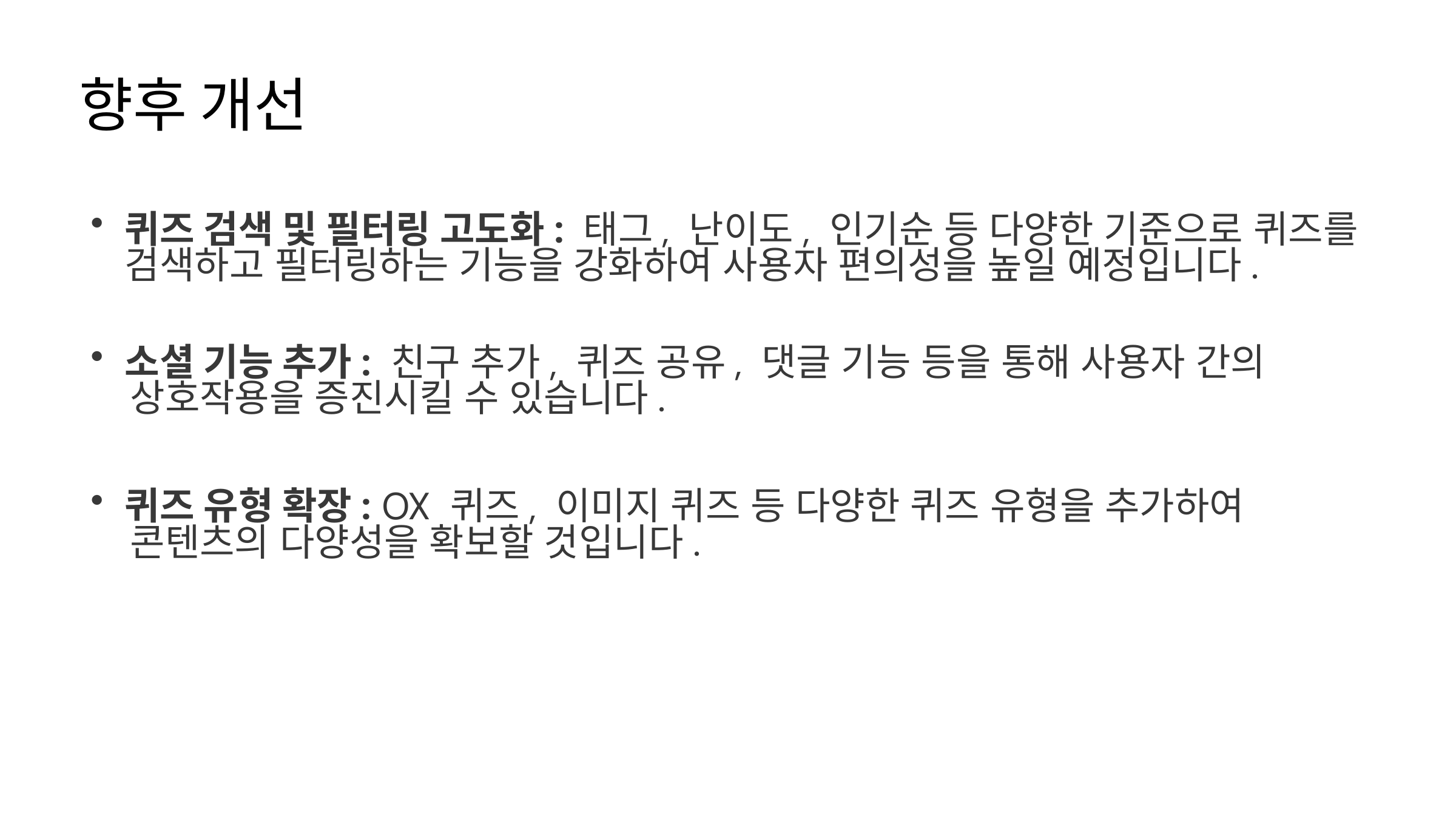

향후 개선
퀴즈 검색 및 필터링 고도화: 태그, 난이도, 인기순 등 다양한 기준으로 퀴즈를 검색하고 필터링하는 기능을 강화하여 사용자 편의성을 높일 예정입니다.
소셜 기능 추가: 친구 추가, 퀴즈 공유, 댓글 기능 등을 통해 사용자 간의
   상호작용을 증진시킬 수 있습니다.
퀴즈 유형 확장: OX 퀴즈, 이미지 퀴즈 등 다양한 퀴즈 유형을 추가하여
   콘텐츠의 다양성을 확보할 것입니다.